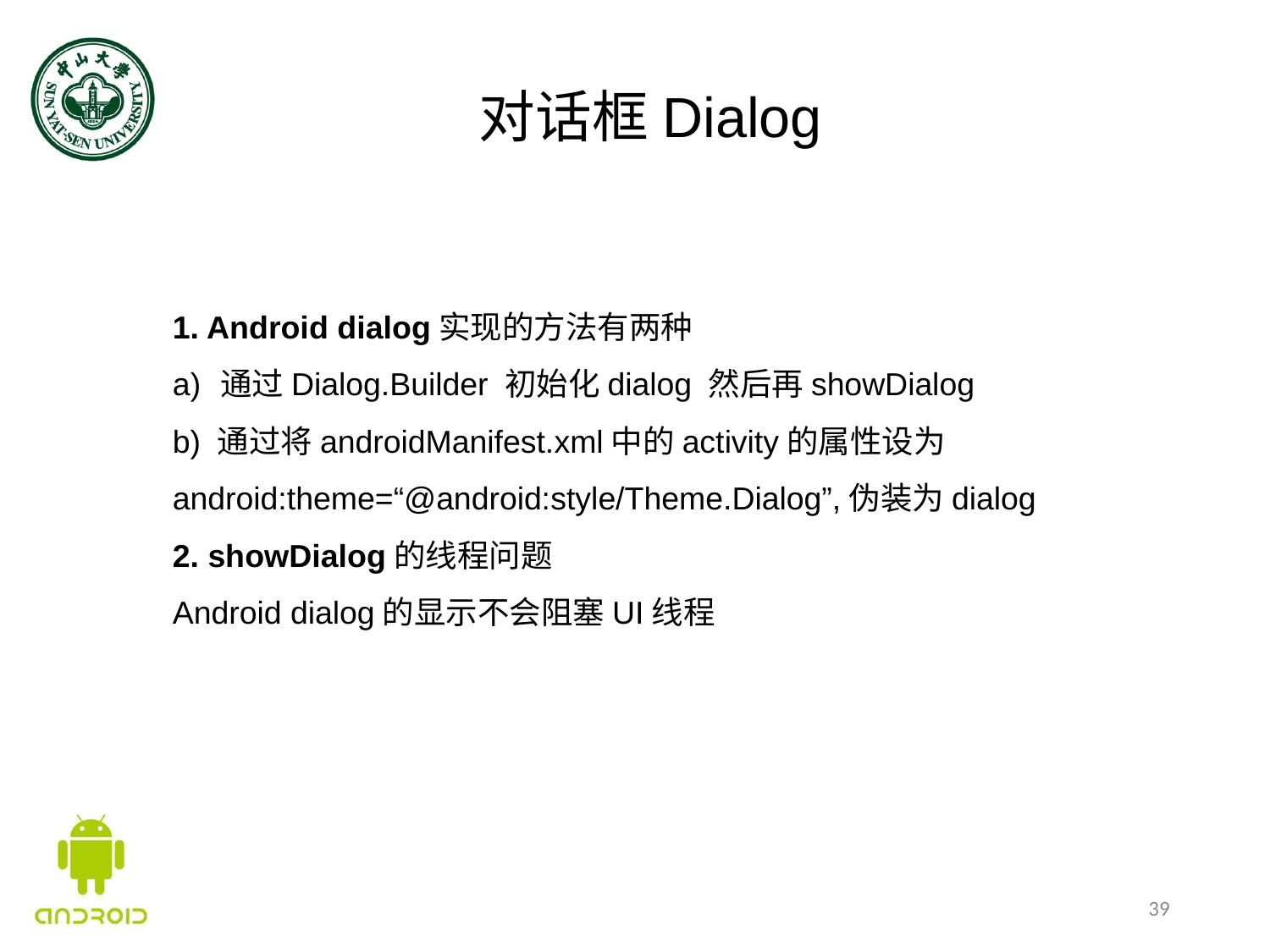

对话框Dialog

1. Android dialog实现的方法有两种
通过Dialog.Builder 初始化dialog 然后再showDialog
b) 通过将androidManifest.xml中的activity的属性设为
android:theme=“@android:style/Theme.Dialog”,伪装为dialog
2. showDialog的线程问题
Android dialog的显示不会阻塞UI线程
39